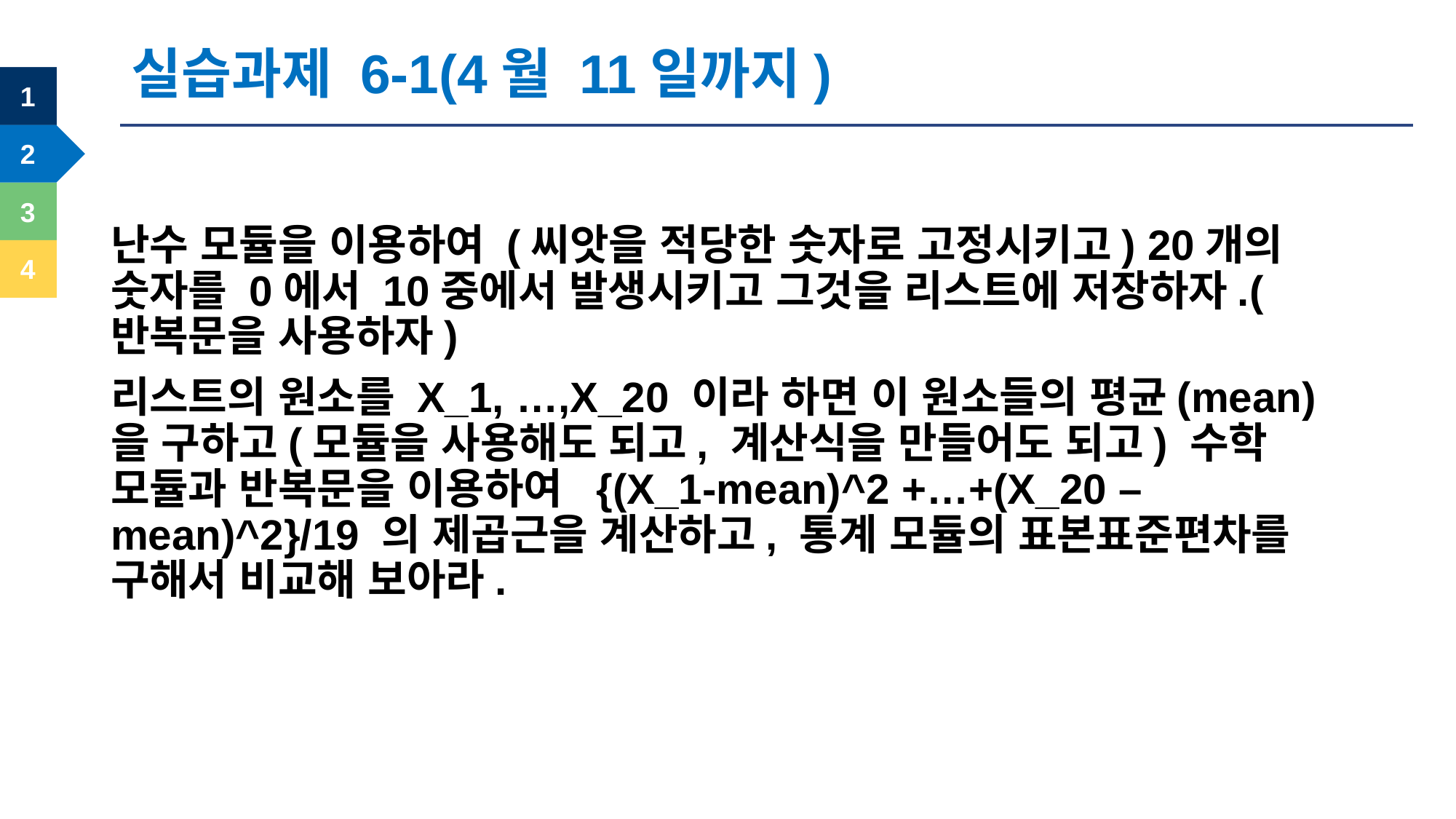

실습과제 6-1(4월 11일까지)
난수 모듈을 이용하여 (씨앗을 적당한 숫자로 고정시키고) 20개의 숫자를 0에서 10중에서 발생시키고 그것을 리스트에 저장하자.(반복문을 사용하자)
리스트의 원소를 X_1, …,X_20 이라 하면 이 원소들의 평균(mean)을 구하고(모듈을 사용해도 되고, 계산식을 만들어도 되고) 수학 모듈과 반복문을 이용하여  {(X_1-mean)^2 +…+(X_20 –mean)^2}/19 의 제곱근을 계산하고, 통계 모듈의 표본표준편차를 구해서 비교해 보아라.